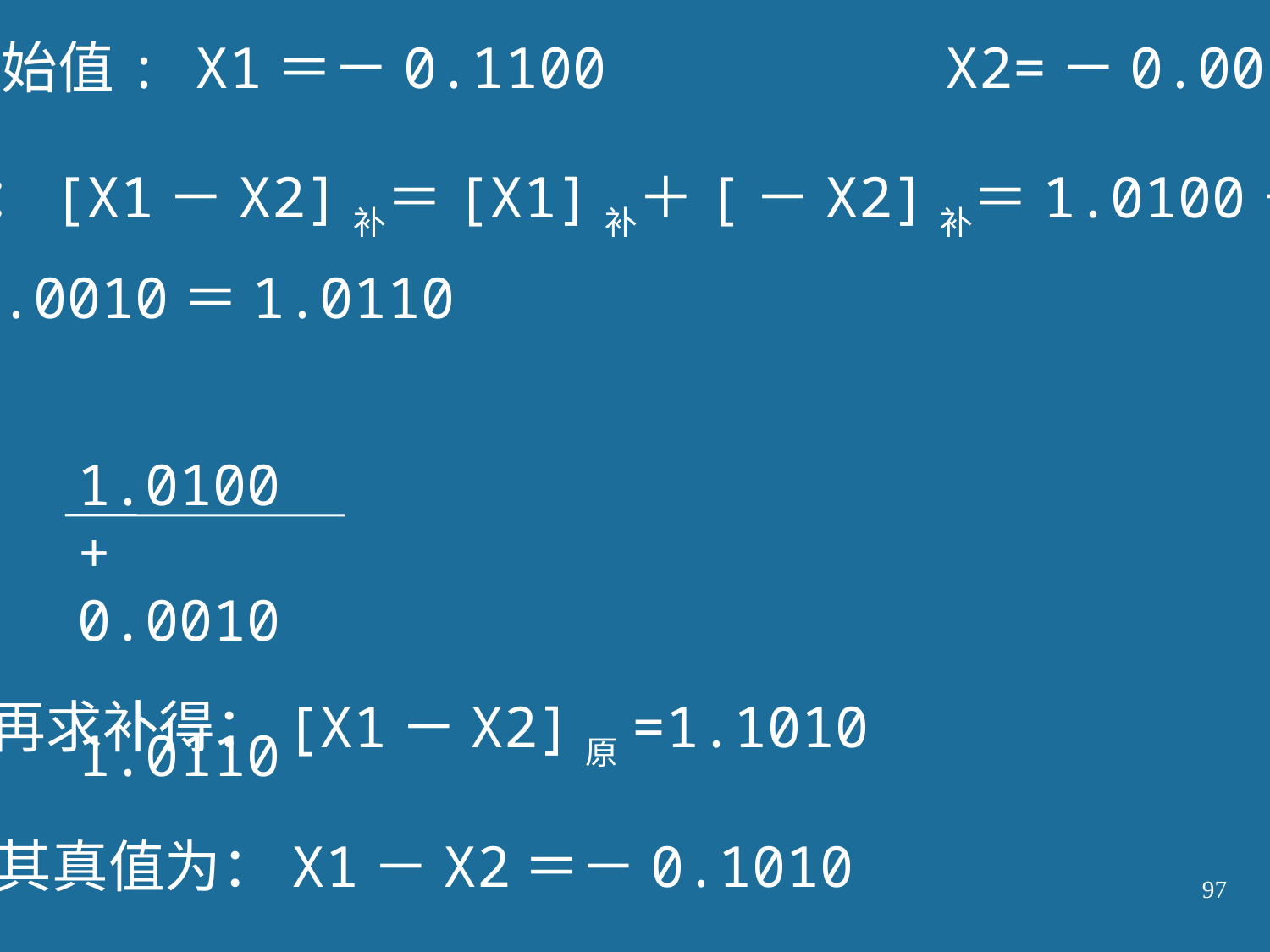

原始值: X1＝－0.1100          X2=－0.0010
又：[X1－X2]补＝[X1]补＋[－X2]补＝1.0100＋
0.0010＝1.0110
  1.0100
+ 0.0010
  1.0110

再求补得：[X1－X2]原=1.1010
其真值为：X1－X2＝－0.1010
97